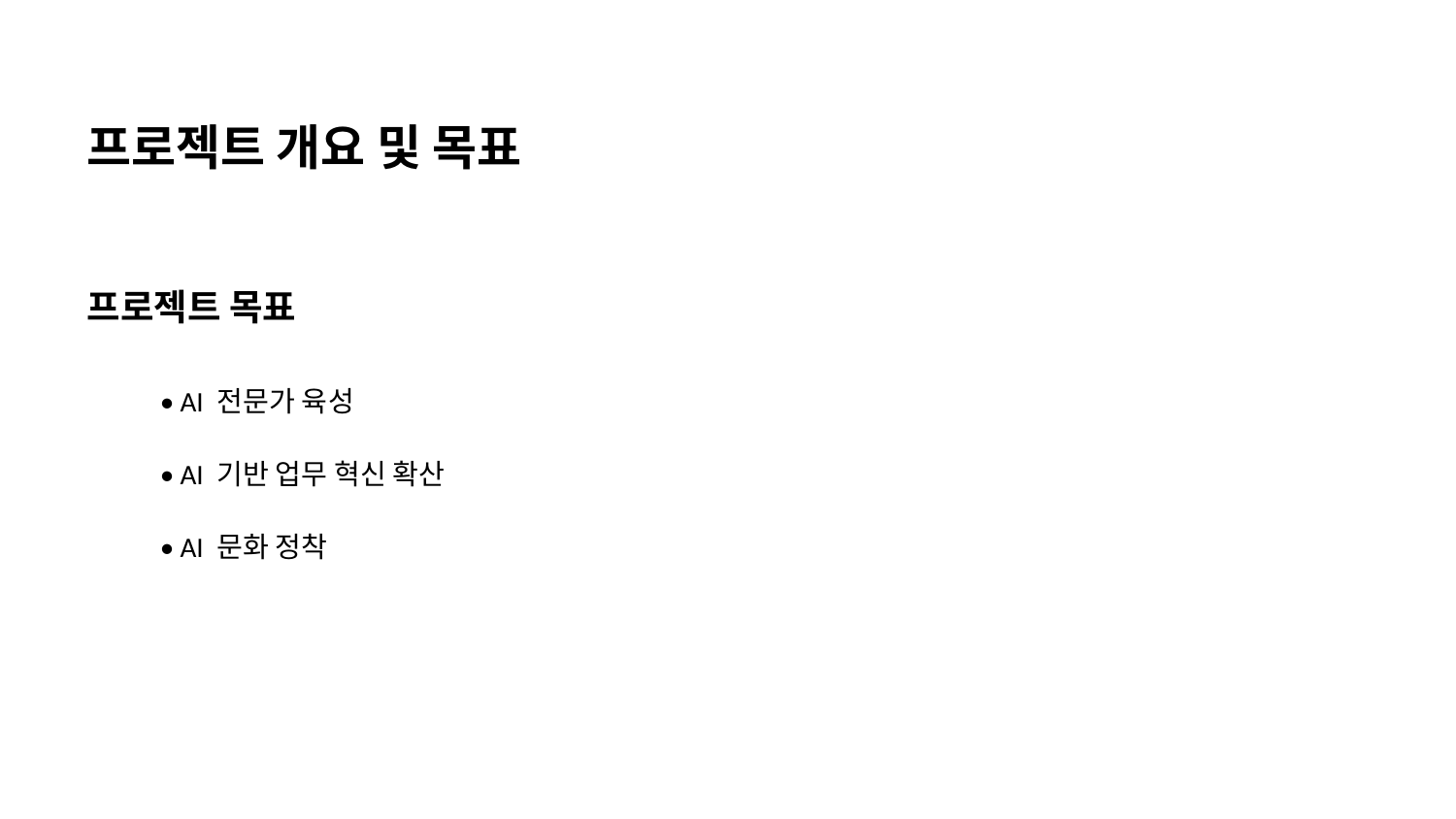

프로젝트 개요 및 목표
프로젝트 목표
• AI 전문가 육성
• AI 기반 업무 혁신 확산
• AI 문화 정착